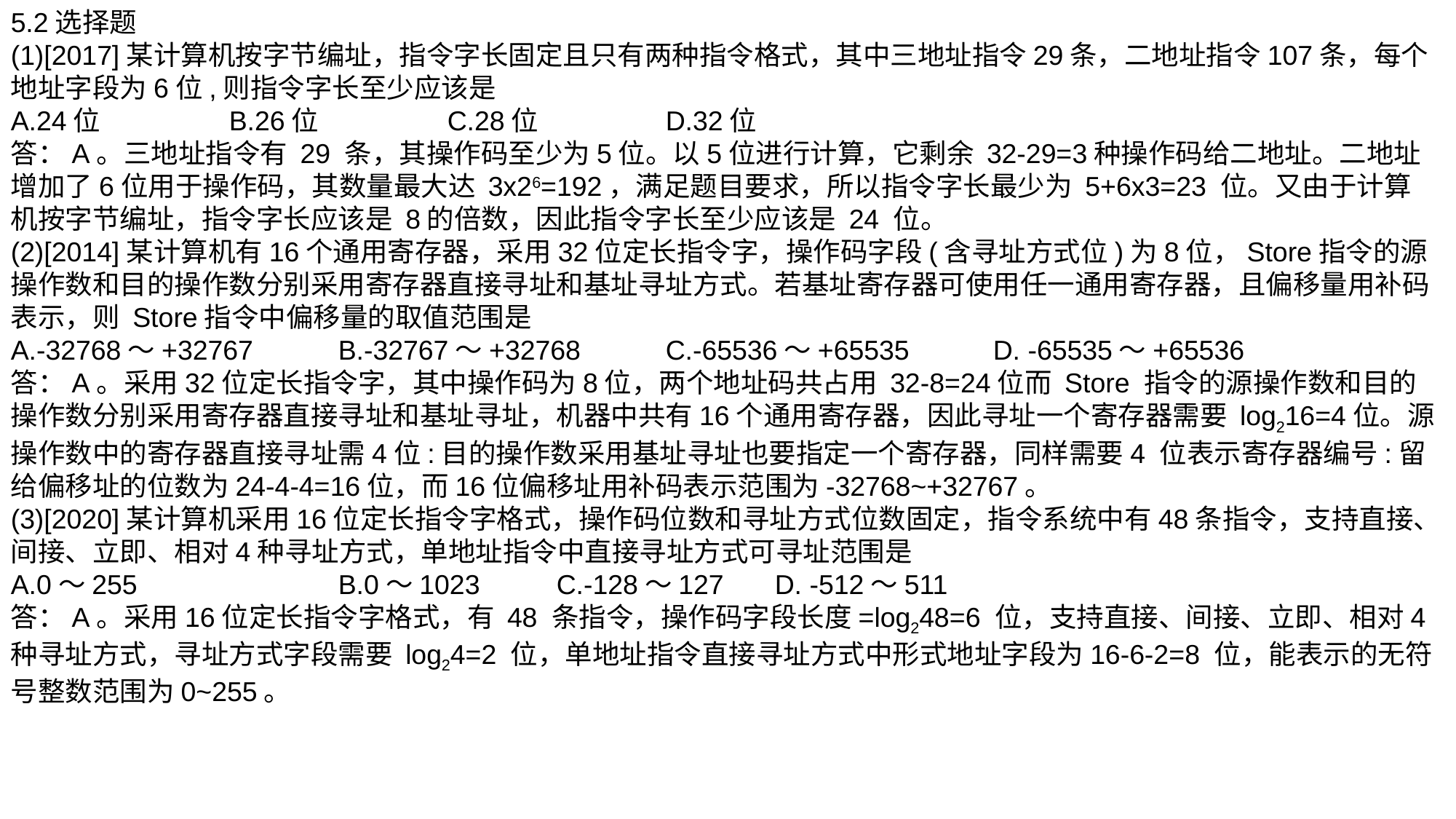

5.2选择题
(1)[2017]某计算机按字节编址，指令字长固定且只有两种指令格式，其中三地址指令29条，二地址指令107条，每个地址字段为6位,则指令字长至少应该是
A.24位		B.26位		C.28位		D.32位
答：A。三地址指令有 29 条，其操作码至少为5位。以5位进行计算，它剩余 32-29=3种操作码给二地址。二地址增加了6位用于操作码，其数量最大达 3x26=192，满足题目要求，所以指令字长最少为 5+6x3=23 位。又由于计算机按字节编址，指令字长应该是 8的倍数，因此指令字长至少应该是 24 位。
(2)[2014]某计算机有16个通用寄存器，采用32位定长指令字，操作码字段(含寻址方式位)为8位，Store指令的源操作数和目的操作数分别采用寄存器直接寻址和基址寻址方式。若基址寄存器可使用任一通用寄存器，且偏移量用补码表示，则 Store指令中偏移量的取值范围是
A.-32768～+32767	B.-32767～+32768	C.-65536～+65535	D. -65535～+65536
答：A。采用32位定长指令字，其中操作码为8位，两个地址码共占用 32-8=24位而 Store 指令的源操作数和目的操作数分别采用寄存器直接寻址和基址寻址，机器中共有16个通用寄存器，因此寻址一个寄存器需要 log216=4位。源操作数中的寄存器直接寻址需4位:目的操作数采用基址寻址也要指定一个寄存器，同样需要4 位表示寄存器编号:留给偏移址的位数为24-4-4=16位，而16位偏移址用补码表示范围为-32768~+32767。
(3)[2020]某计算机采用16位定长指令字格式，操作码位数和寻址方式位数固定，指令系统中有48条指令，支持直接、间接、立即、相对4种寻址方式，单地址指令中直接寻址方式可寻址范围是
A.0～255		B.0～1023	C.-128～127	D. -512～511
答：A。采用16位定长指令字格式，有 48 条指令，操作码字段长度=log248=6 位，支持直接、间接、立即、相对4种寻址方式，寻址方式字段需要 log24=2 位，单地址指令直接寻址方式中形式地址字段为16-6-2=8 位，能表示的无符号整数范围为0~255。